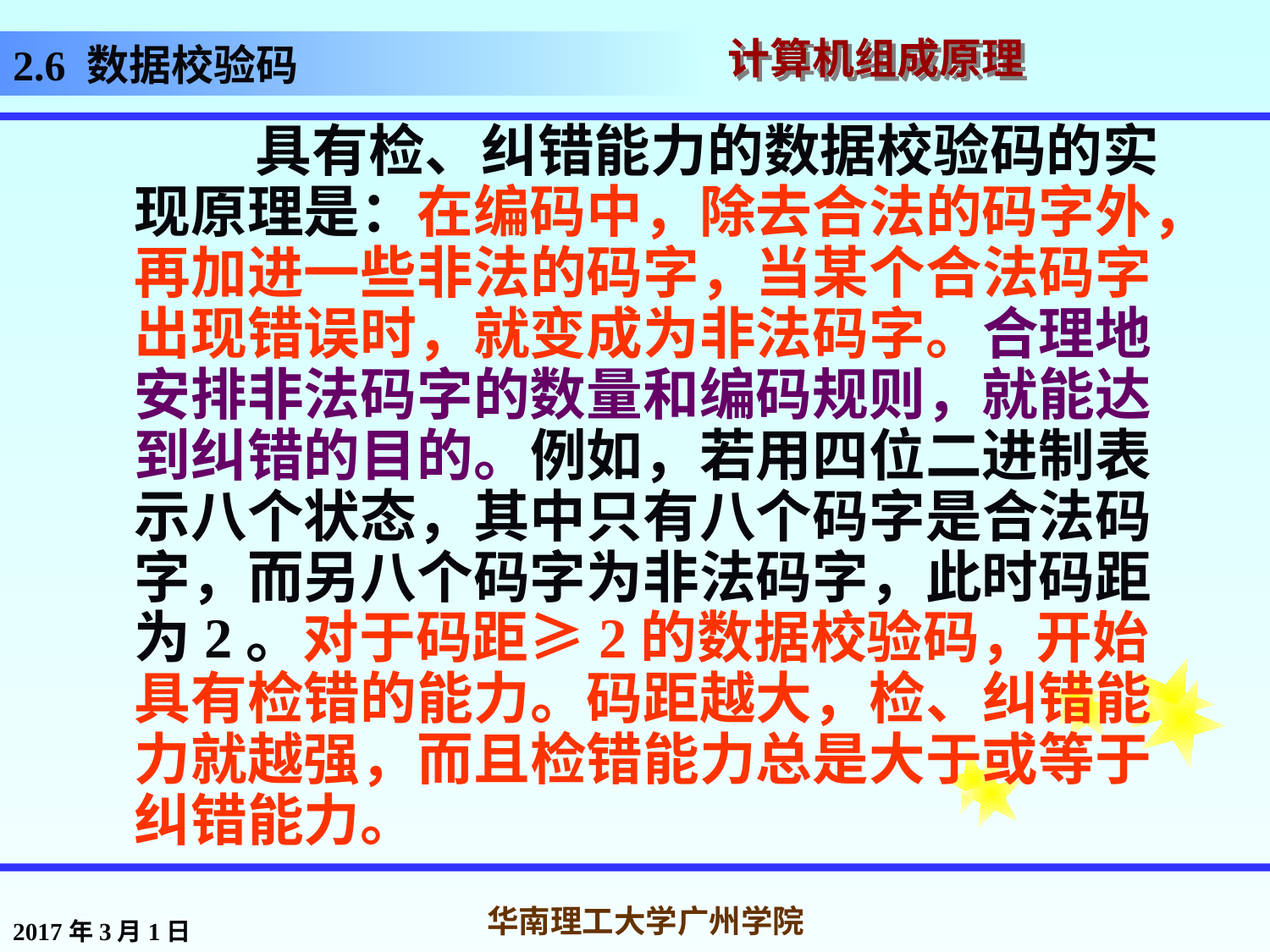

2.6 数据校验码
            具有检、纠错能力的数据校验码的实现原理是：在编码中，除去合法的码字外，再加进一些非法的码字，当某个合法码字出现错误时，就变成为非法码字。合理地安排非法码字的数量和编码规则，就能达到纠错的目的。例如，若用四位二进制表示八个状态，其中只有八个码字是合法码字，而另八个码字为非法码字，此时码距为2。对于码距≥2的数据校验码，开始具有检错的能力。码距越大，检、纠错能力就越强，而且检错能力总是大于或等于纠错能力。
2017年3月1日
华南理工大学广州学院